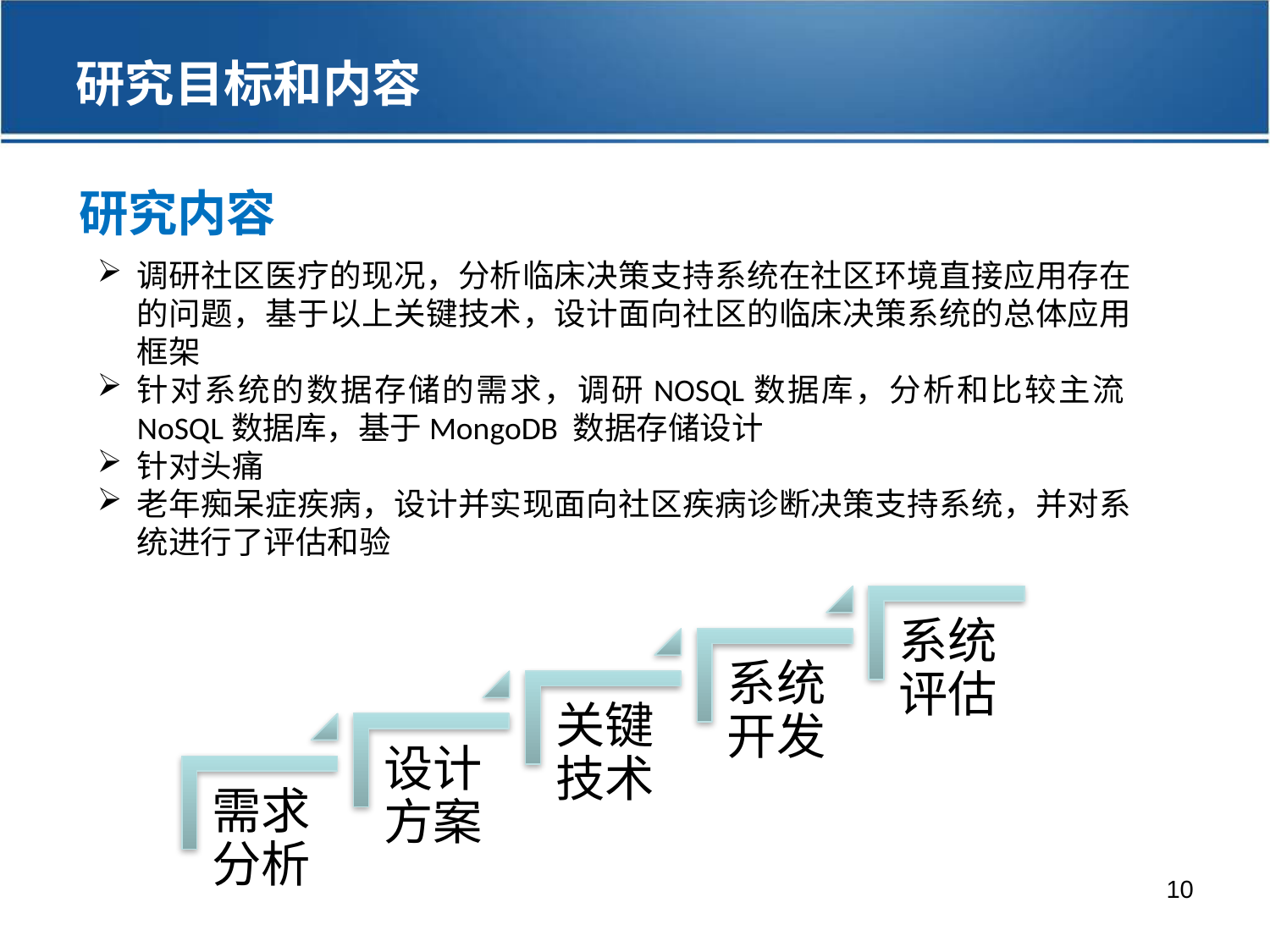

研究目标和内容
研究内容
调研社区医疗的现况，分析临床决策支持系统在社区环境直接应用存在的问题，基于以上关键技术，设计面向社区的临床决策系统的总体应用框架
针对系统的数据存储的需求，调研NOSQL数据库，分析和比较主流NoSQL数据库，基于MongoDB 数据存储设计
针对头痛
老年痴呆症疾病，设计并实现面向社区疾病诊断决策支持系统，并对系统进行了评估和验
需求分析
设计方案
关键技术
系统开发
系统评估
10